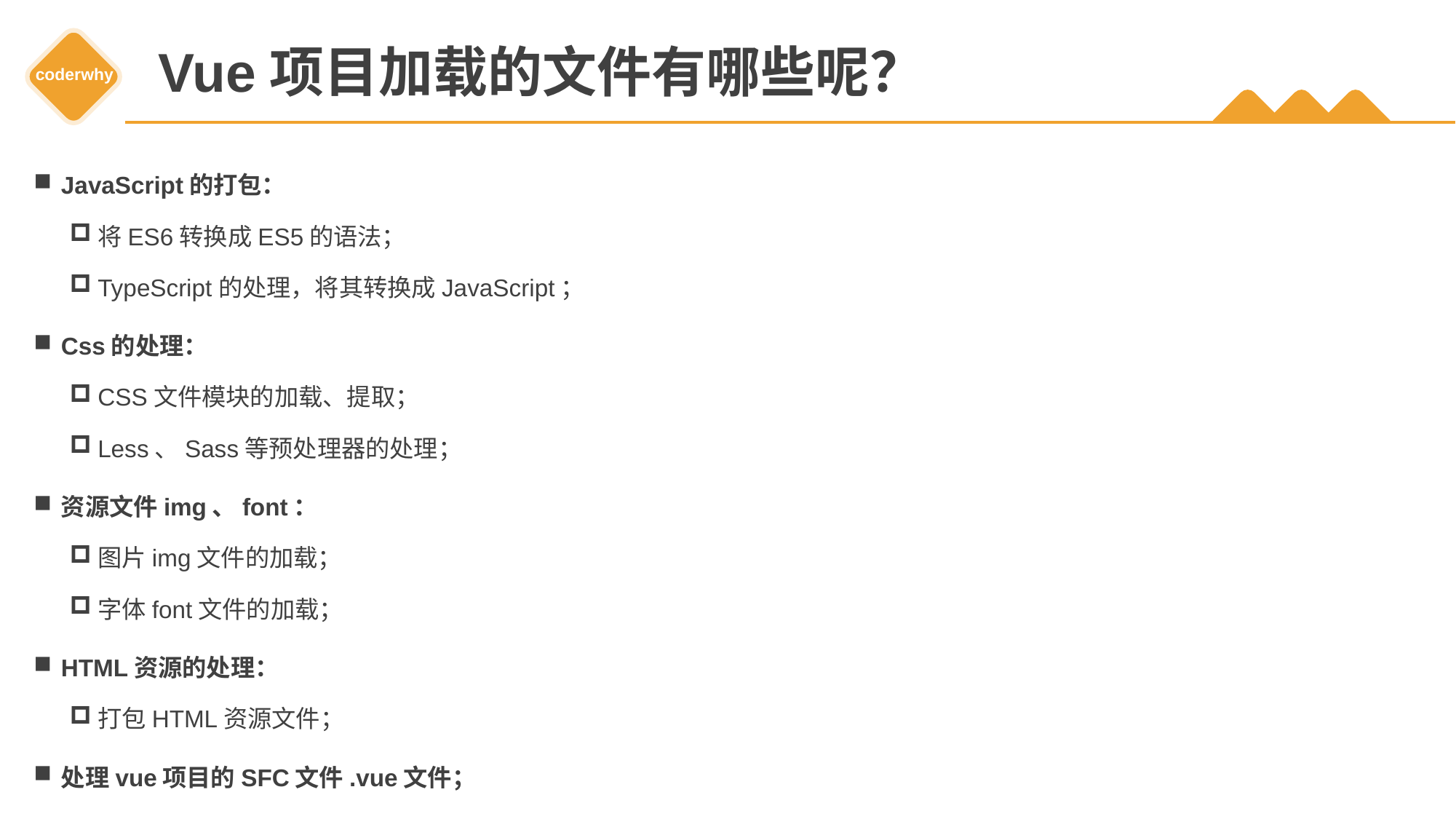

# Vue项目加载的文件有哪些呢？
JavaScript的打包：
将ES6转换成ES5的语法；
TypeScript的处理，将其转换成JavaScript；
Css的处理：
CSS文件模块的加载、提取；
Less、Sass等预处理器的处理；
资源文件img、font：
图片img文件的加载；
字体font文件的加载；
HTML资源的处理：
打包HTML资源文件；
处理vue项目的SFC文件.vue文件；